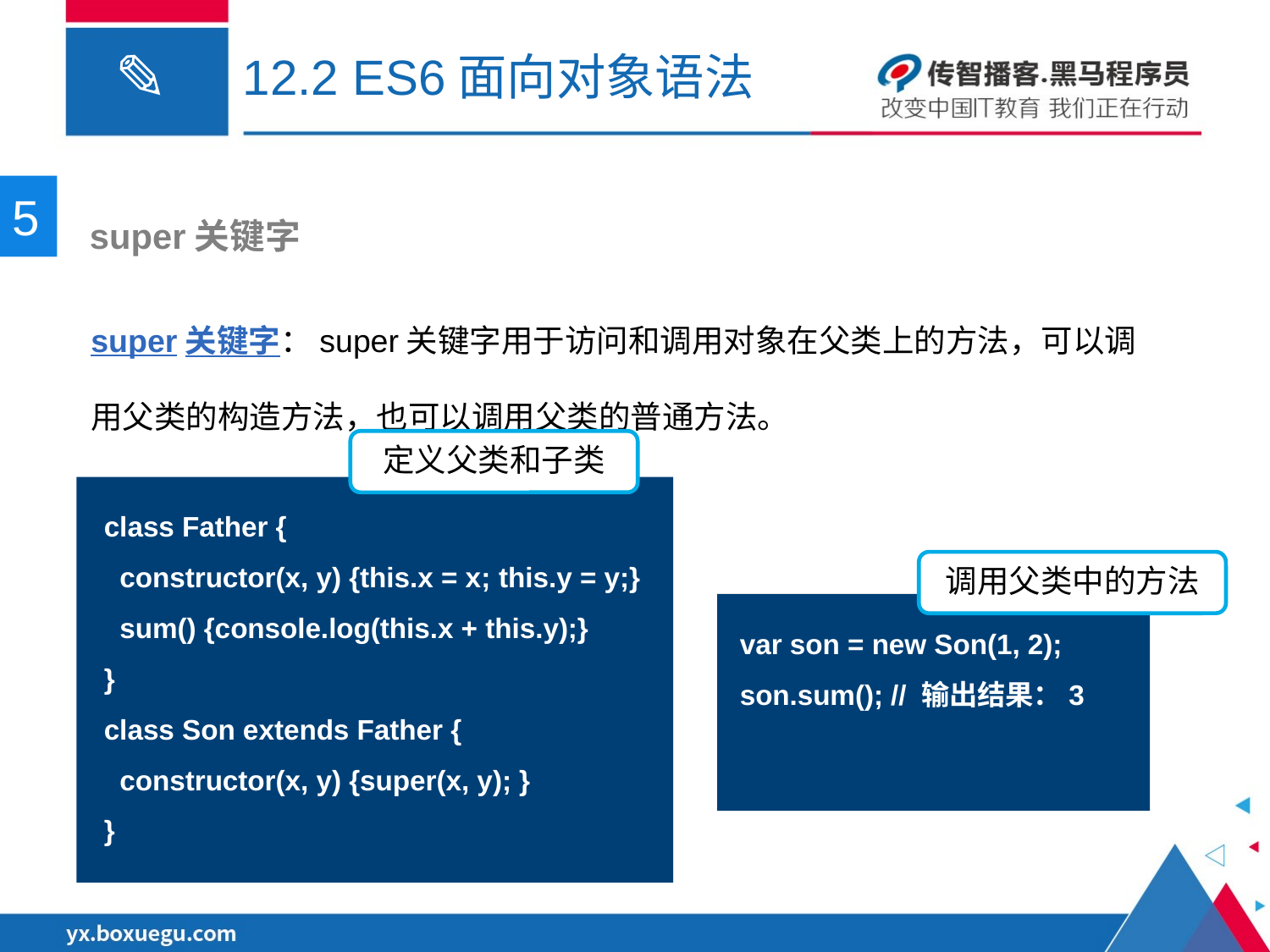

# 12.2 ES6面向对象语法

5
  super关键字
super关键字：super关键字用于访问和调用对象在父类上的方法，可以调用父类的构造方法，也可以调用父类的普通方法。
定义父类和子类

class Father {
  constructor(x, y) {this.x = x; this.y = y;}
  sum() {console.log(this.x + this.y);}
}
class Son extends Father {
  constructor(x, y) {super(x, y); }
}
调用父类中的方法

var son = new Son(1, 2);
son.sum(); // 输出结果：3